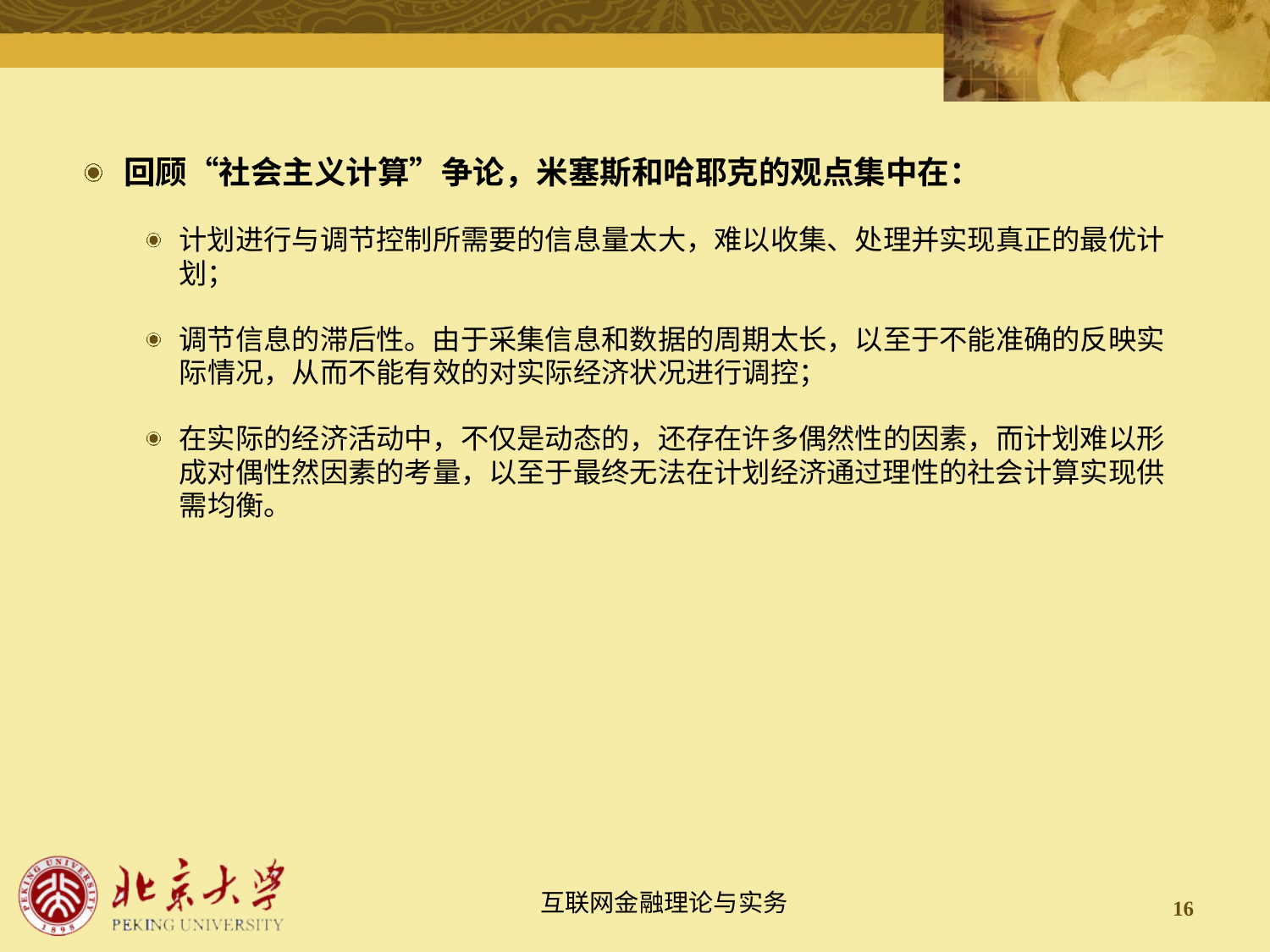

回顾“社会主义计算”争论，米塞斯和哈耶克的观点集中在：
计划进行与调节控制所需要的信息量太大，难以收集、处理并实现真正的最优计划；
调节信息的滞后性。由于采集信息和数据的周期太长，以至于不能准确的反映实际情况，从而不能有效的对实际经济状况进行调控；
在实际的经济活动中，不仅是动态的，还存在许多偶然性的因素，而计划难以形成对偶性然因素的考量，以至于最终无法在计划经济通过理性的社会计算实现供需均衡。
16